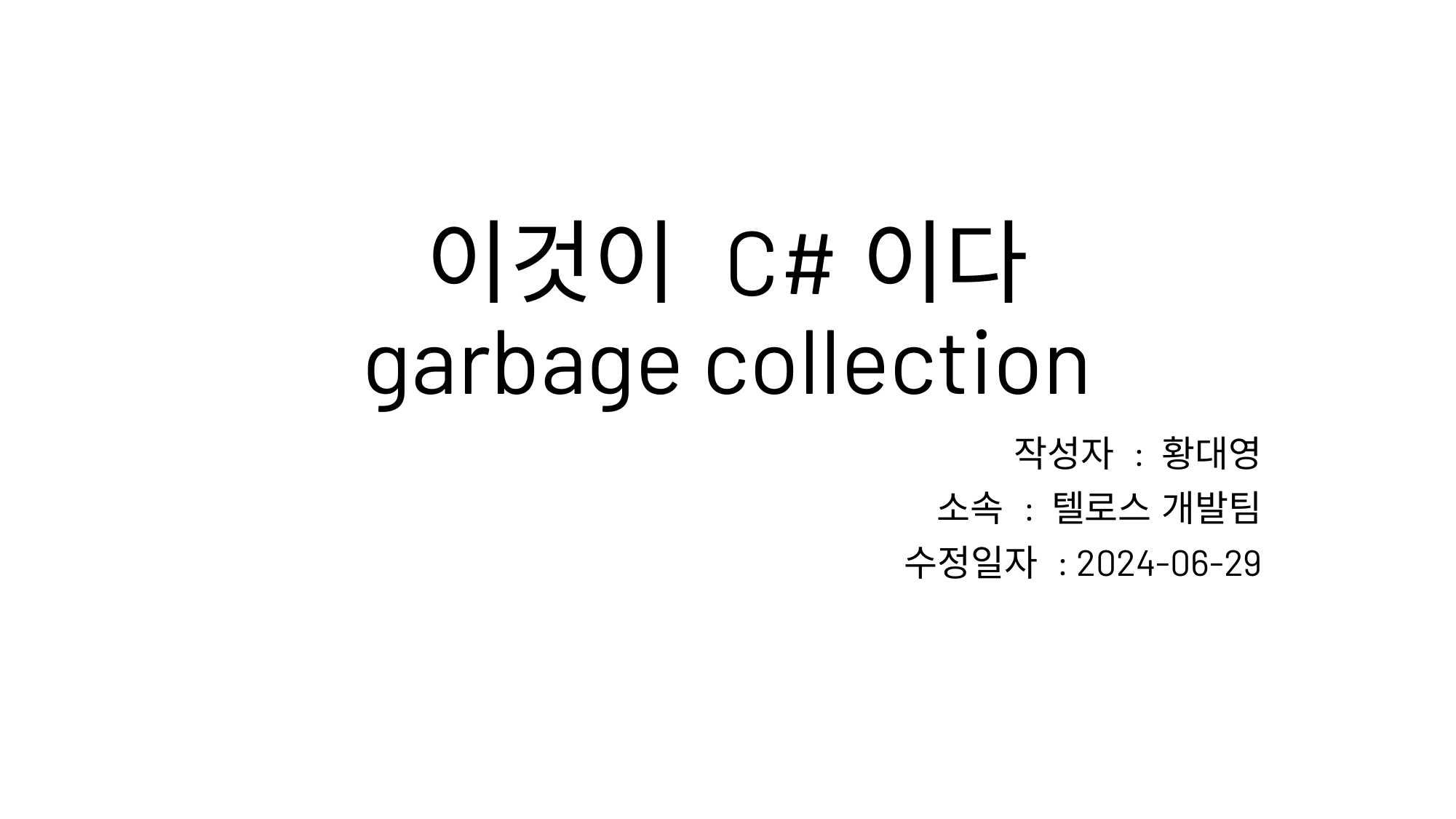

# 이것이 C#이다 garbage collection
작성자 : 황대영
소속 : 텔로스 개발팀
수정일자 : 2024-06-29